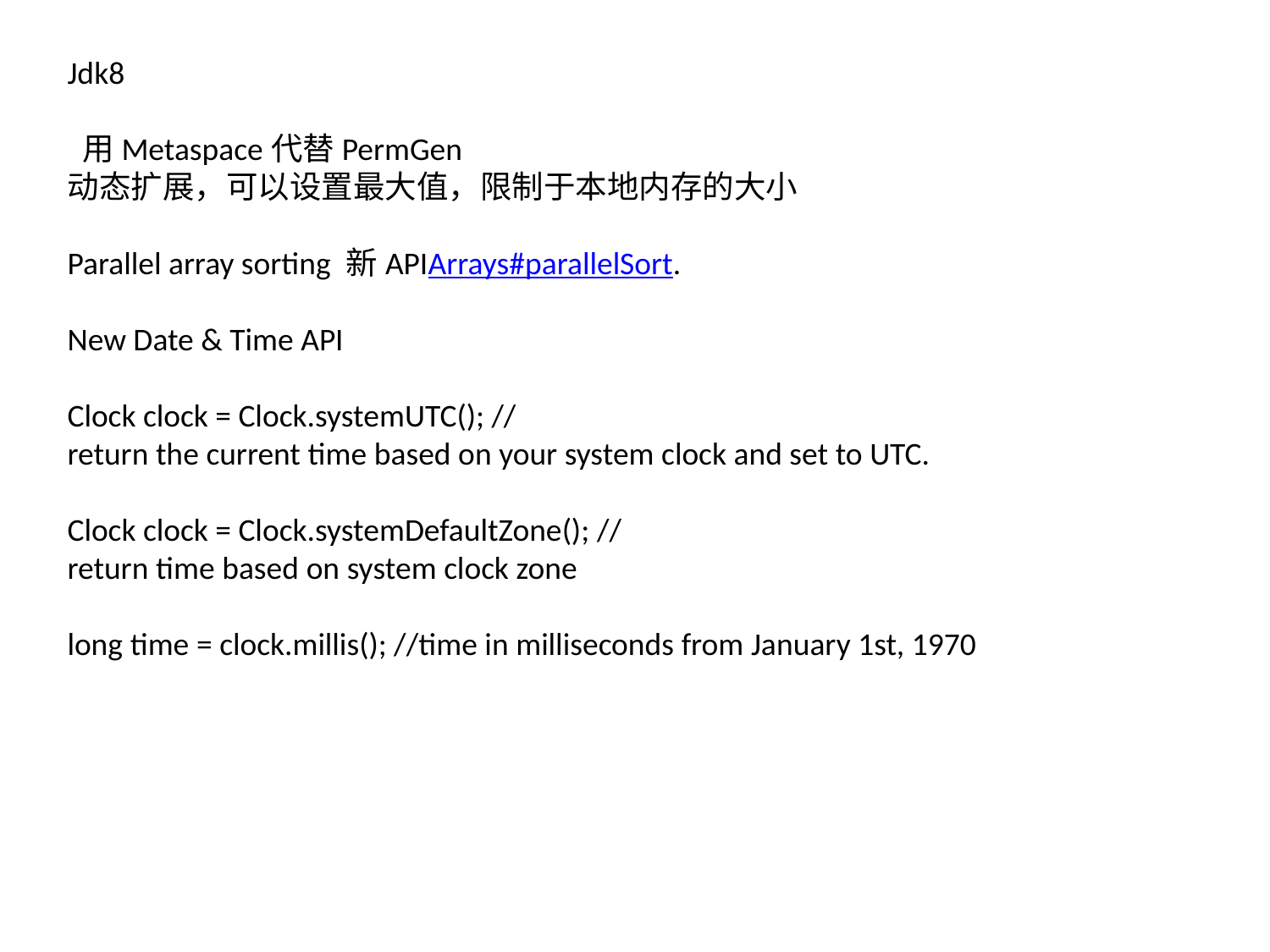

Jdk8

 用Metaspace代替PermGen
动态扩展，可以设置最大值，限制于本地内存的大小

Parallel array sorting 新APIArrays#parallelSort.

New Date & Time API

Clock clock = Clock.systemUTC(); //return the current time based on your system clock and set to UTC.
Clock clock = Clock.systemDefaultZone(); //return time based on system clock zone 
long time = clock.millis(); //time in milliseconds from January 1st, 1970